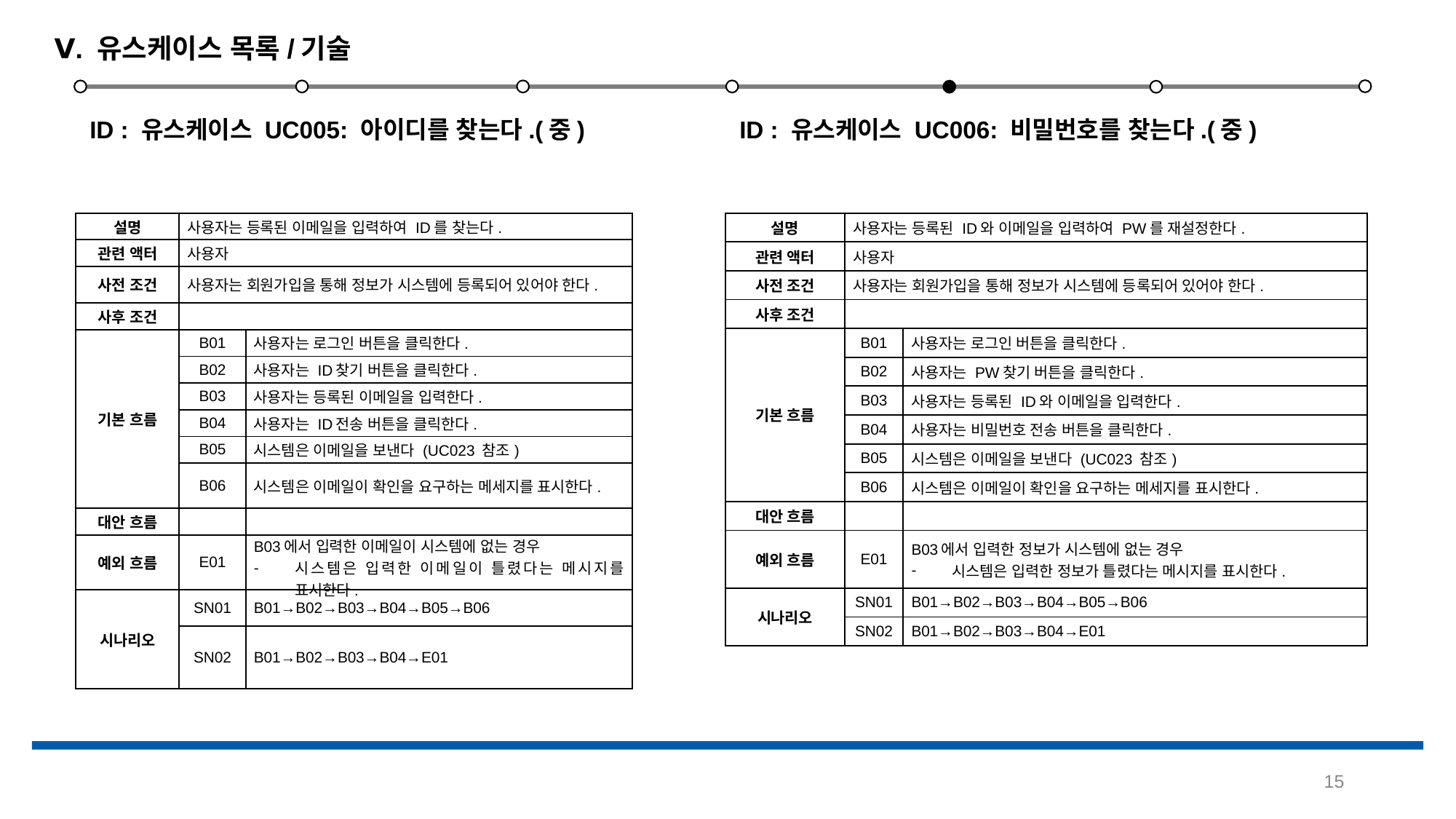

Ⅴ. 유스케이스 목록/기술

ID : 유스케이스 UC005: 아이디를 찾는다.(중)
ID : 유스케이스 UC006: 비밀번호를 찾는다.(중)
| 설명 | 사용자는 등록된 이메일을 입력하여 ID를 찾는다. |  |
| --- | --- | --- |
| 관련 액터 | 사용자 |  |
| 사전 조건 | 사용자는 회원가입을 통해 정보가 시스템에 등록되어 있어야 한다. |  |
| 사후 조건 |  |  |
| 기본 흐름 | B01 | 사용자는 로그인 버튼을 클릭한다. |
|  | B02 | 사용자는 ID찾기 버튼을 클릭한다. |
|  | B03 | 사용자는 등록된 이메일을 입력한다. |
|  | B04 | 사용자는 ID전송 버튼을 클릭한다. |
|  | B05 | 시스템은 이메일을 보낸다 (UC023 참조) |
|  | B06 | 시스템은 이메일이 확인을 요구하는 메세지를 표시한다. |
| 대안 흐름 |  |  |
| 예외 흐름 | E01 | B03에서 입력한 이메일이 시스템에 없는 경우 시스템은 입력한 이메일이 틀렸다는 메시지를 표시한다. |
| 시나리오 | SN01 | B01→B02→B03→B04→B05→B06 |
|  | SN02 | B01→B02→B03→B04→E01 |
| 설명 | 사용자는 등록된 ID와 이메일을 입력하여 PW를 재설정한다. |  |
| --- | --- | --- |
| 관련 액터 | 사용자 |  |
| 사전 조건 | 사용자는 회원가입을 통해 정보가 시스템에 등록되어 있어야 한다. |  |
| 사후 조건 |  |  |
| 기본 흐름 | B01 | 사용자는 로그인 버튼을 클릭한다. |
|  | B02 | 사용자는 PW찾기 버튼을 클릭한다. |
|  | B03 | 사용자는 등록된 ID와 이메일을 입력한다. |
|  | B04 | 사용자는 비밀번호 전송 버튼을 클릭한다. |
|  | B05 | 시스템은 이메일을 보낸다 (UC023 참조) |
|  | B06 | 시스템은 이메일이 확인을 요구하는 메세지를 표시한다. |
| 대안 흐름 |  |  |
| 예외 흐름 | E01 | B03에서 입력한 정보가 시스템에 없는 경우 시스템은 입력한 정보가 틀렸다는 메시지를 표시한다. |
| 시나리오 | SN01 | B01→B02→B03→B04→B05→B06 |
|  | SN02 | B01→B02→B03→B04→E01 |

15